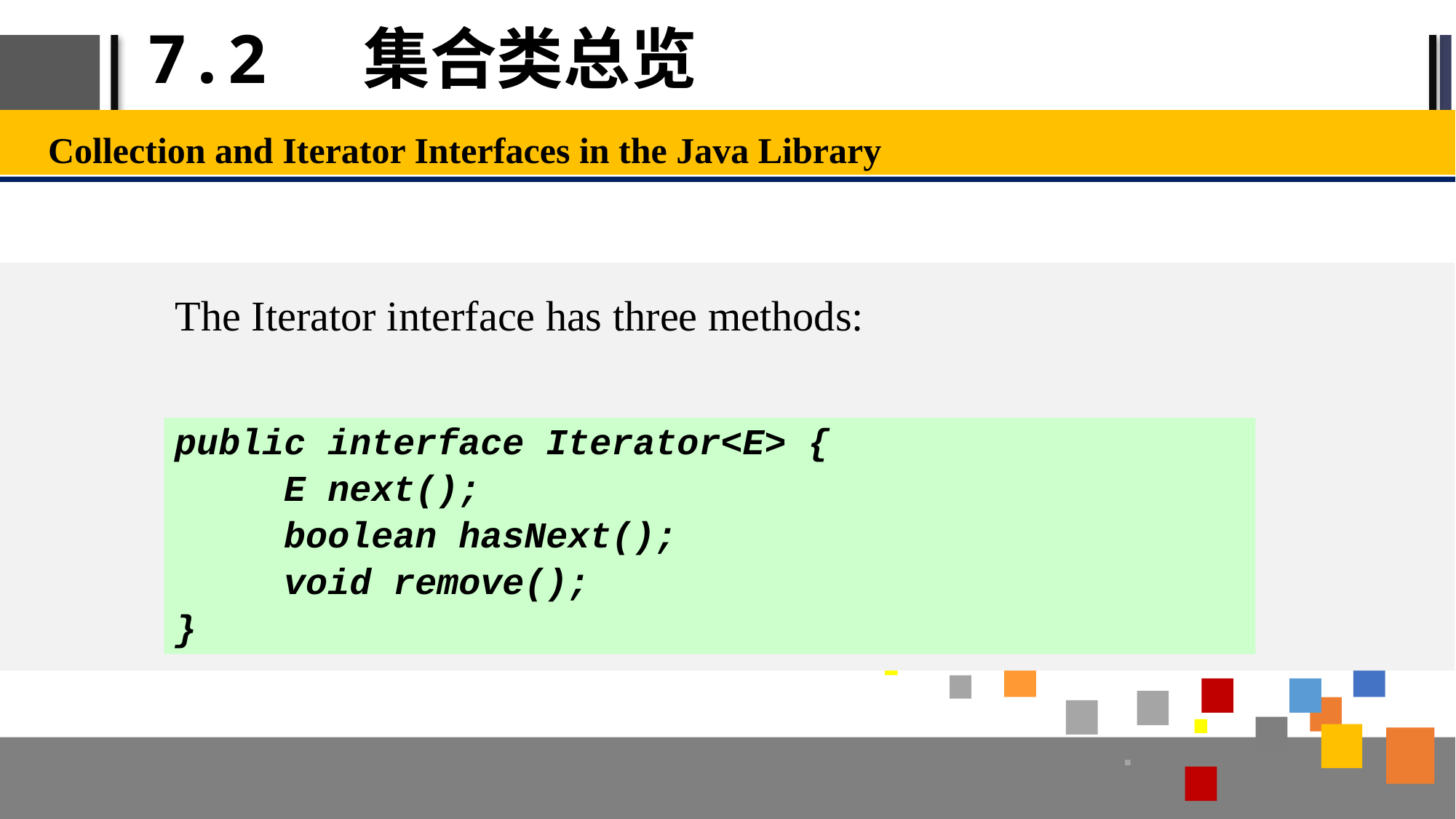

# 7.2  集合类总览

Collection and Iterator Interfaces in the Java Library

The Iterator interface has three methods:
public interface Iterator<E> {
	E next();
	boolean hasNext();
	void remove();
}